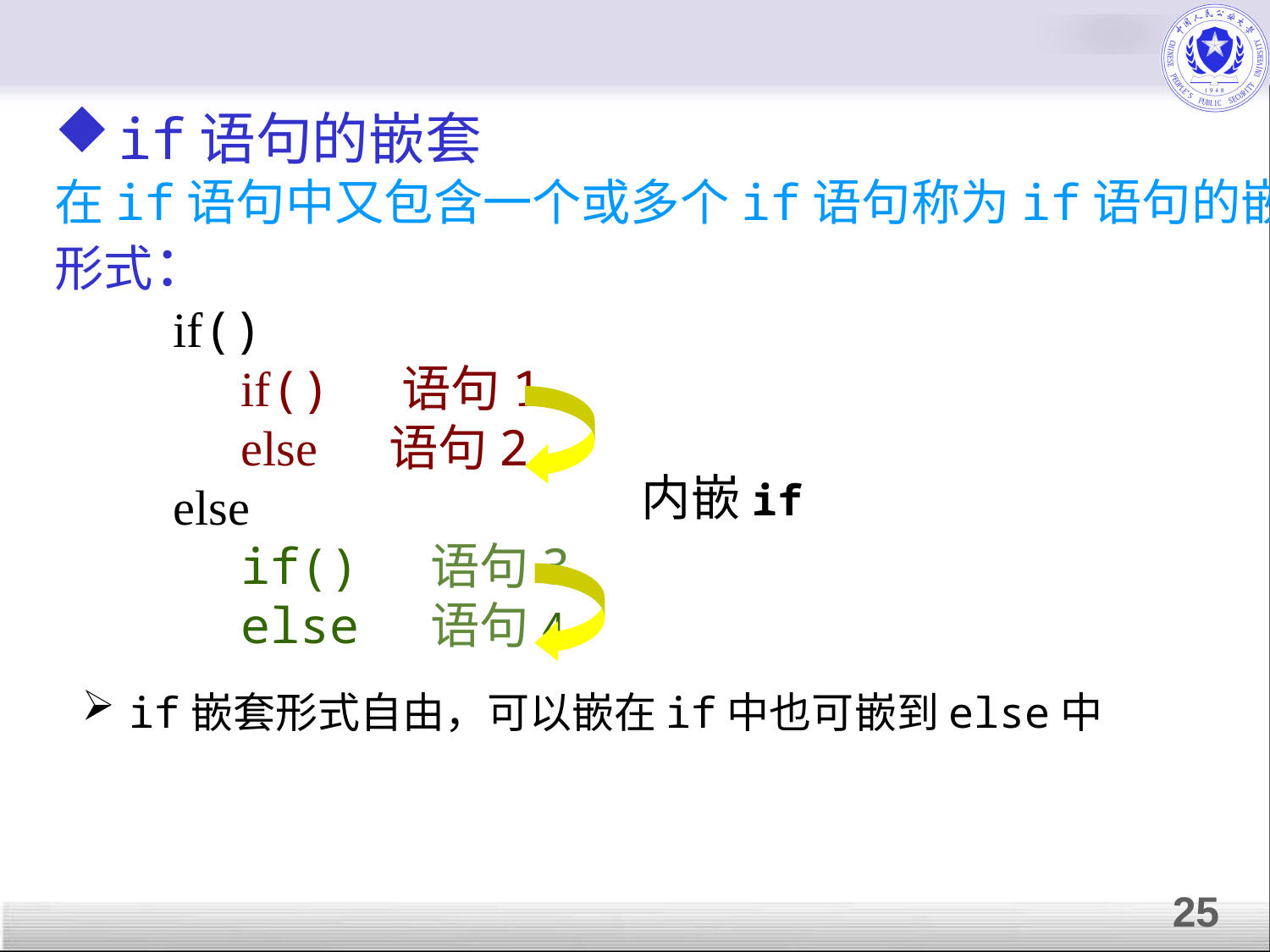

#
if语句的嵌套
在if语句中又包含一个或多个if语句称为if语句的嵌套
形式：
    if()
	  if()  语句1
	  else  语句2
    else
	  if()  语句3
	  else  语句4

内嵌if

if嵌套形式自由，可以嵌在if中也可嵌到else中